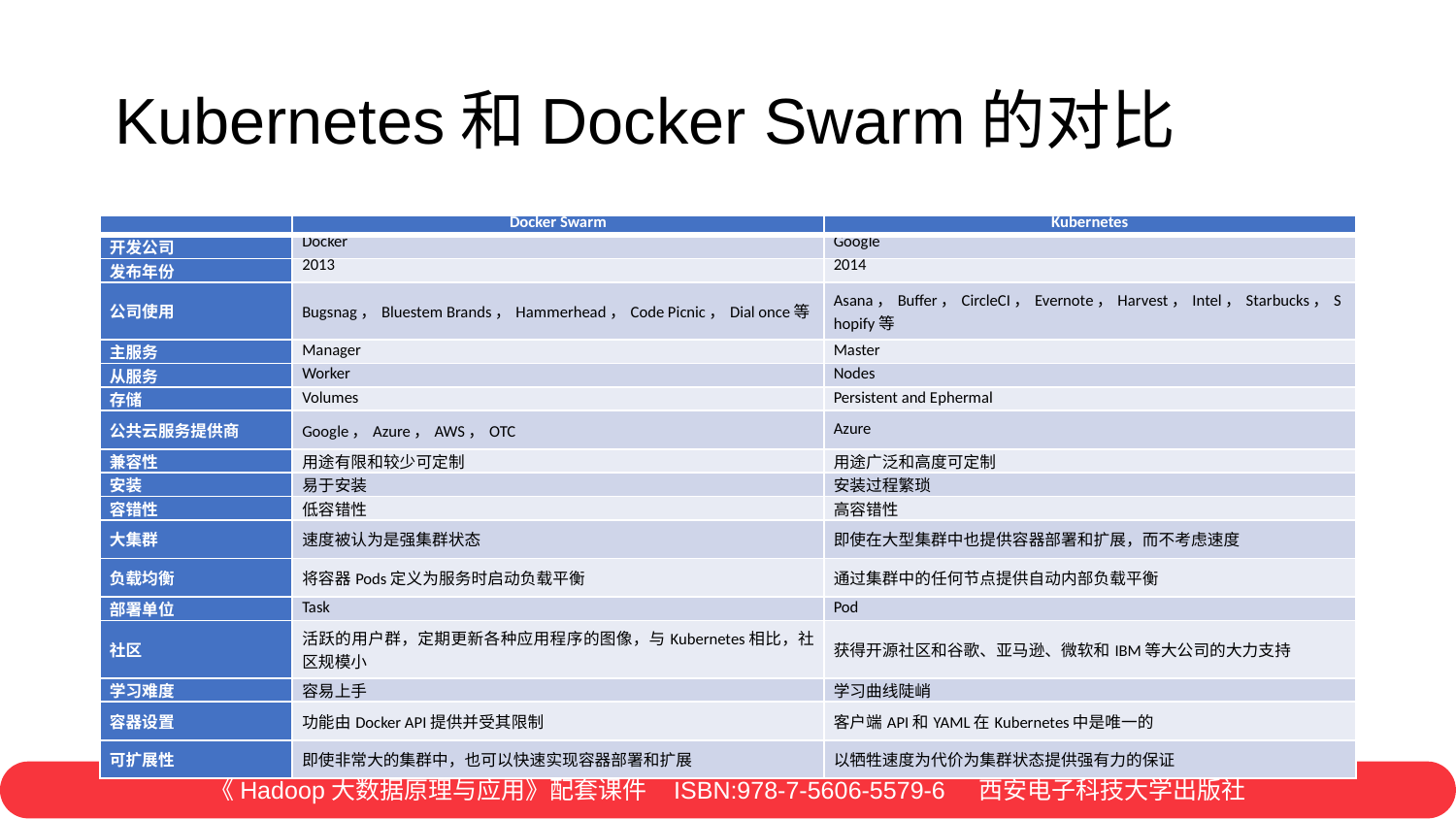

# Kubernetes和Docker Swarm的对比
|  | Docker Swarm | Kubernetes |
| --- | --- | --- |
| 开发公司 | Docker | Google |
| 发布年份 | 2013 | 2014 |
| 公司使用 | Bugsnag，Bluestem Brands，Hammerhead，Code Picnic，Dial once等 | Asana，Buffer，CircleCI，Evernote，Harvest，Intel，Starbucks，Shopify等 |
| 主服务 | Manager | Master |
| 从服务 | Worker | Nodes |
| 存储 | Volumes | Persistent and Ephermal |
| 公共云服务提供商 | Google，Azure，AWS，OTC | Azure |
| 兼容性 | 用途有限和较少可定制 | 用途广泛和高度可定制 |
| 安装 | 易于安装 | 安装过程繁琐 |
| 容错性 | 低容错性 | 高容错性 |
| 大集群 | 速度被认为是强集群状态 | 即使在大型集群中也提供容器部署和扩展，而不考虑速度 |
| 负载均衡 | 将容器Pods定义为服务时启动负载平衡 | 通过集群中的任何节点提供自动内部负载平衡 |
| 部署单位 | Task | Pod |
| 社区 | 活跃的用户群，定期更新各种应用程序的图像，与Kubernetes相比，社区规模小 | 获得开源社区和谷歌、亚马逊、微软和IBM等大公司的大力支持 |
| 学习难度 | 容易上手 | 学习曲线陡峭 |
| 容器设置 | 功能由Docker API提供并受其限制 | 客户端API和YAML在Kubernetes中是唯一的 |
| 可扩展性 | 即使非常大的集群中，也可以快速实现容器部署和扩展 | 以牺牲速度为代价为集群状态提供强有力的保证 |